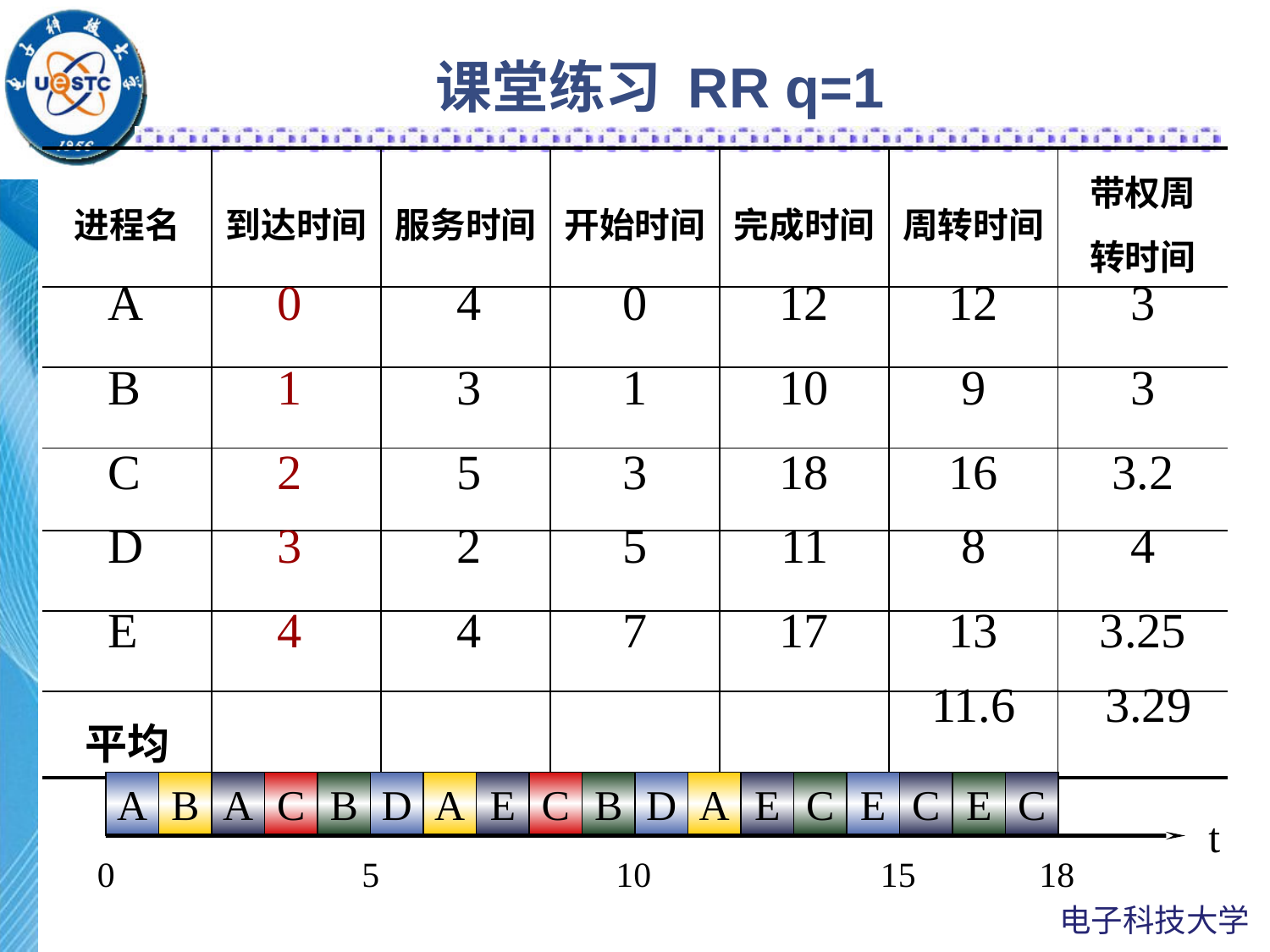

# 课堂练习 RR q=1
| 进程名 | 到达时间 | 服务时间 | 开始时间 | 完成时间 | 周转时间 | 带权周 转时间 |
| --- | --- | --- | --- | --- | --- | --- |
|  |  |  |  |  |  |  |
|  |  |  |  |  |  |  |
|  |  |  |  |  |  |  |
|  |  |  |  |  |  |  |
|  |  |  |  |  |  |  |
| 平均 |  |  |  |  |  |  |
A
0
4
0
12
12
3
B
1
3
1
10
9
3
C
2
5
3
18
16
3.2
D
3
2
5
11
8
4
E
4
4
7
17
13
3.25
11.6
3.29
A
B
A
C
B
D
A
E
C
B
D
A
E
C
E
C
E
C
t

0
5
10
15
18